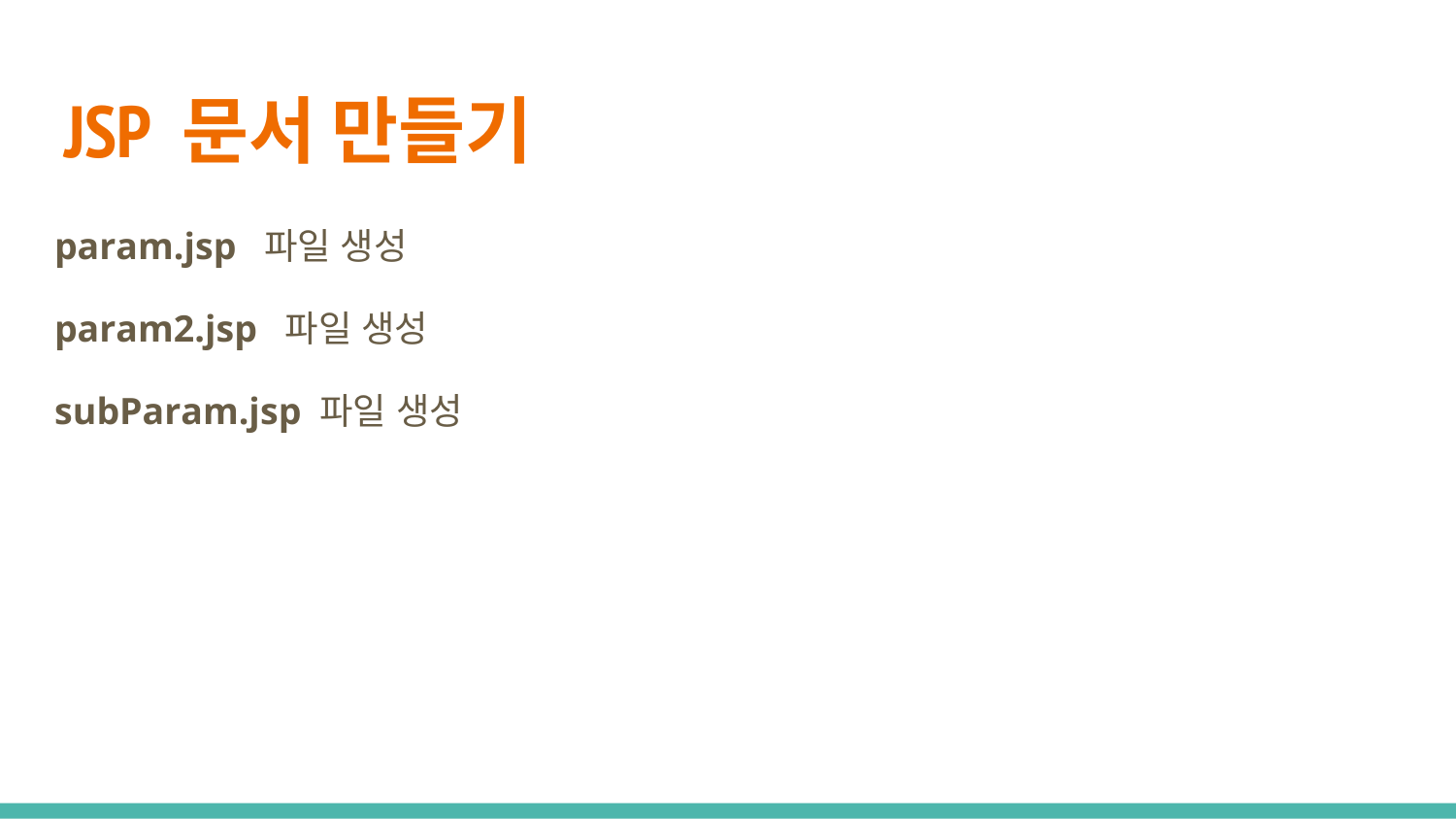

# JSP 문서 만들기
param.jsp  파일 생성
param2.jsp  파일 생성
subParam.jsp 파일 생성